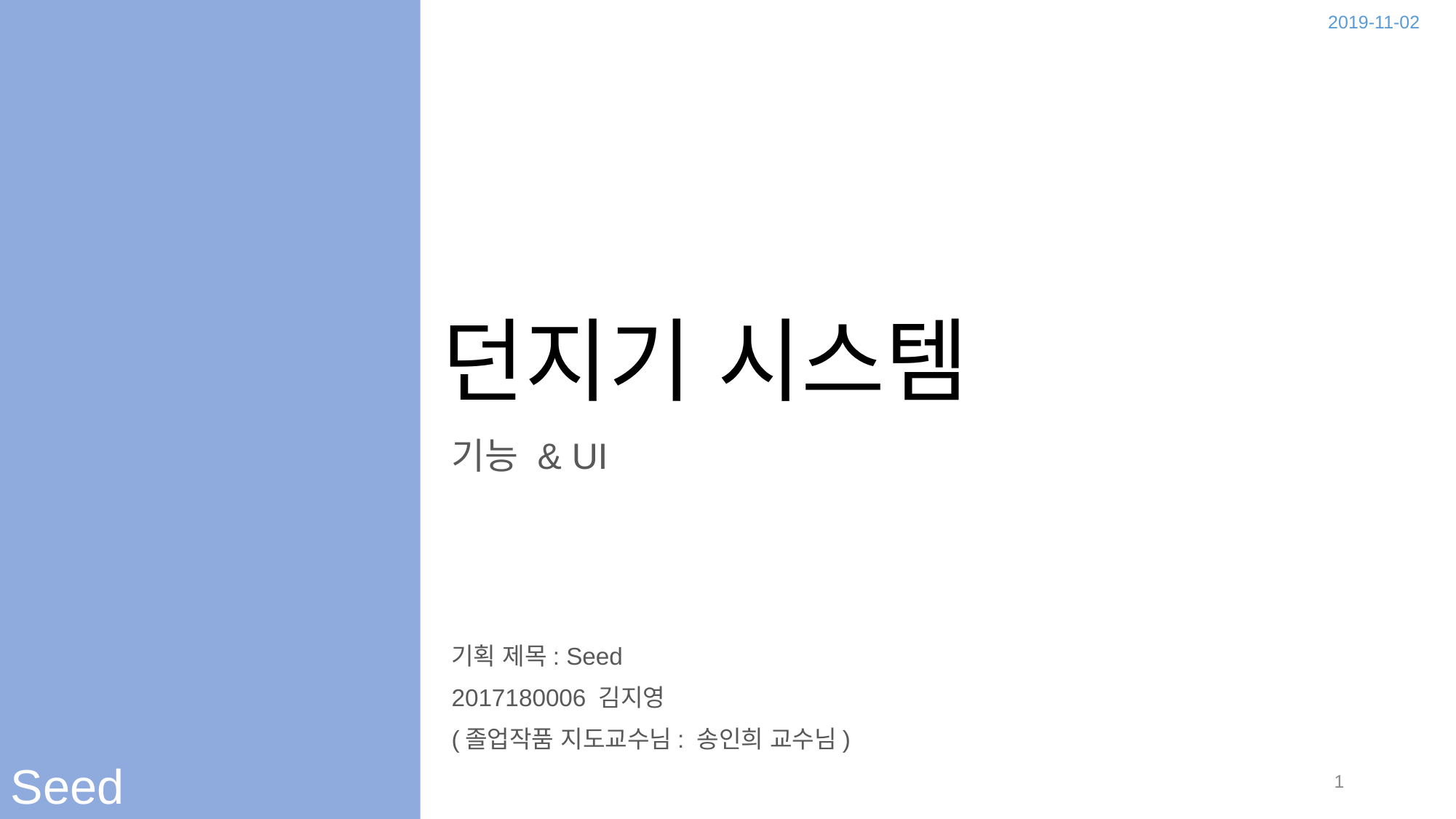

Seed
2019-11-02
# 던지기 시스템
기능 & UI
기획 제목: Seed
2017180006 김지영
(졸업작품 지도교수님: 송인희 교수님)
1